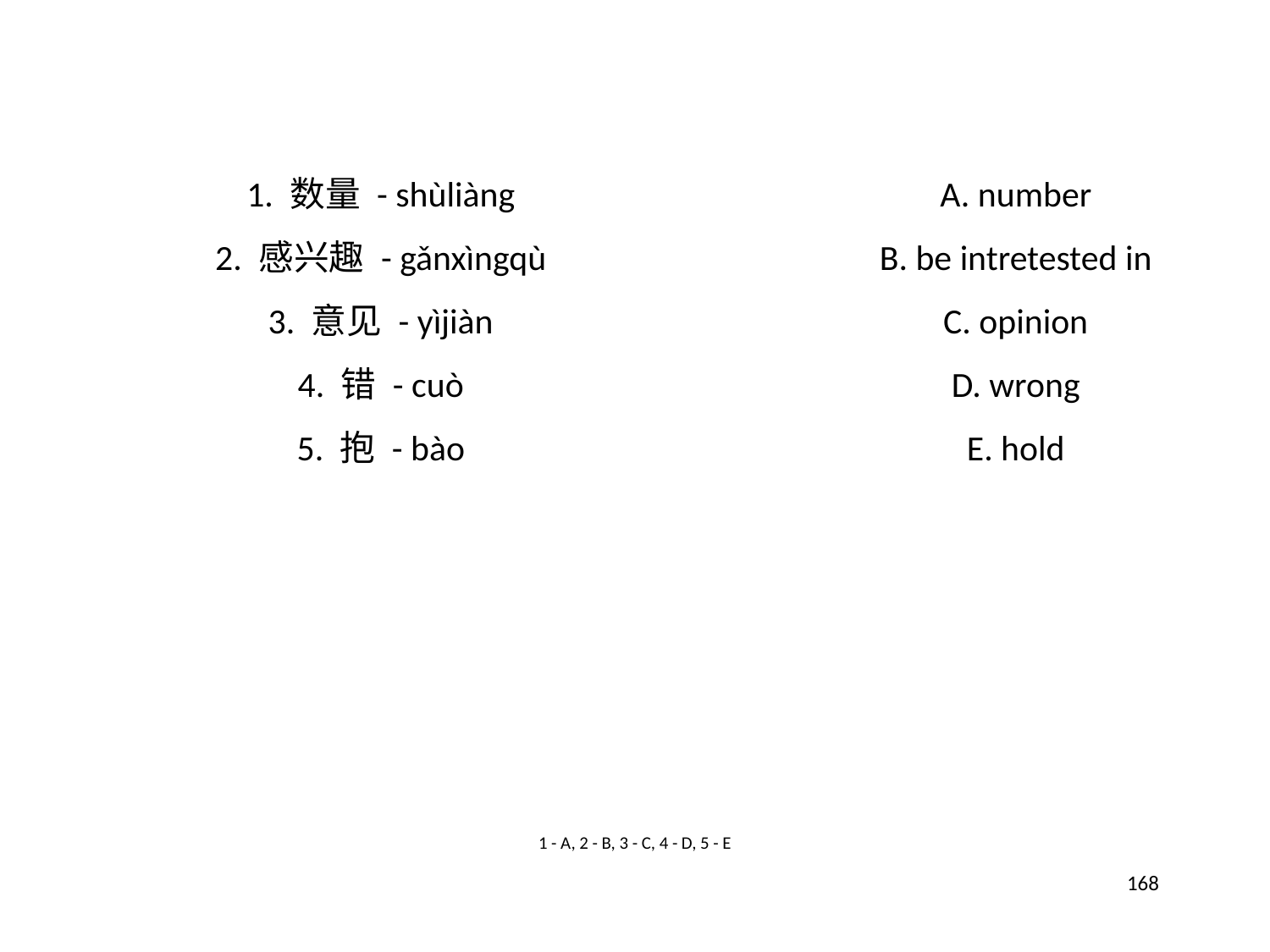

1. 数量 - shùliàng

A. number

2. 感兴趣 - gǎnxìngqù

B. be intretested in

3. 意见 - yìjiàn

C. opinion

4. 错 - cuò

D. wrong

5. 抱 - bào

E. hold
1 - A, 2 - B, 3 - C, 4 - D, 5 - E

168